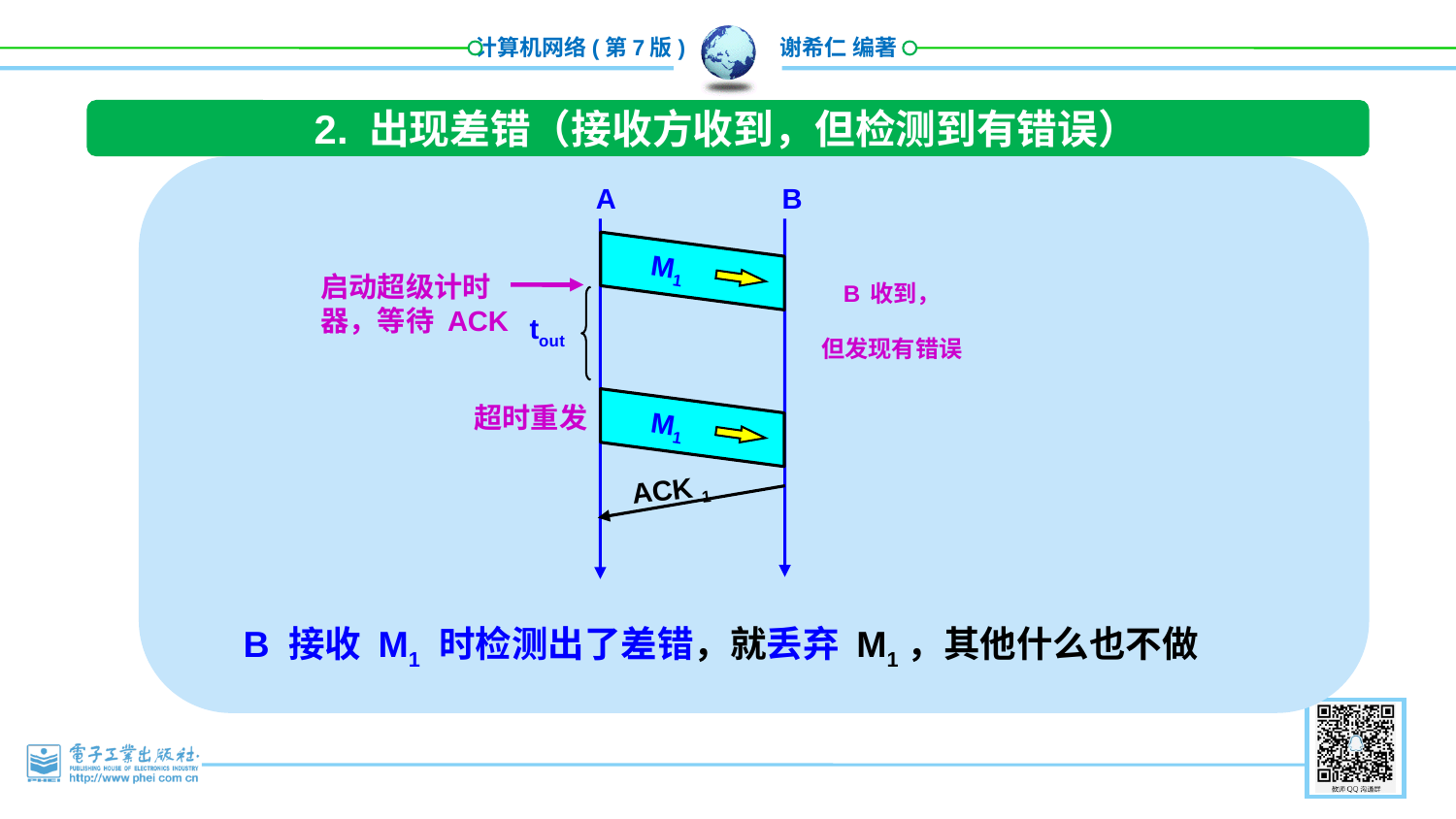

2. 出现差错（接收方收到，但检测到有错误）

A
B

M1

B收到，
但发现有错误
启动超级计时器，等待 ACK

tout

M1

超时重发
ACK 1

B 接收 M1 时检测出了差错，就丢弃 M1，其他什么也不做